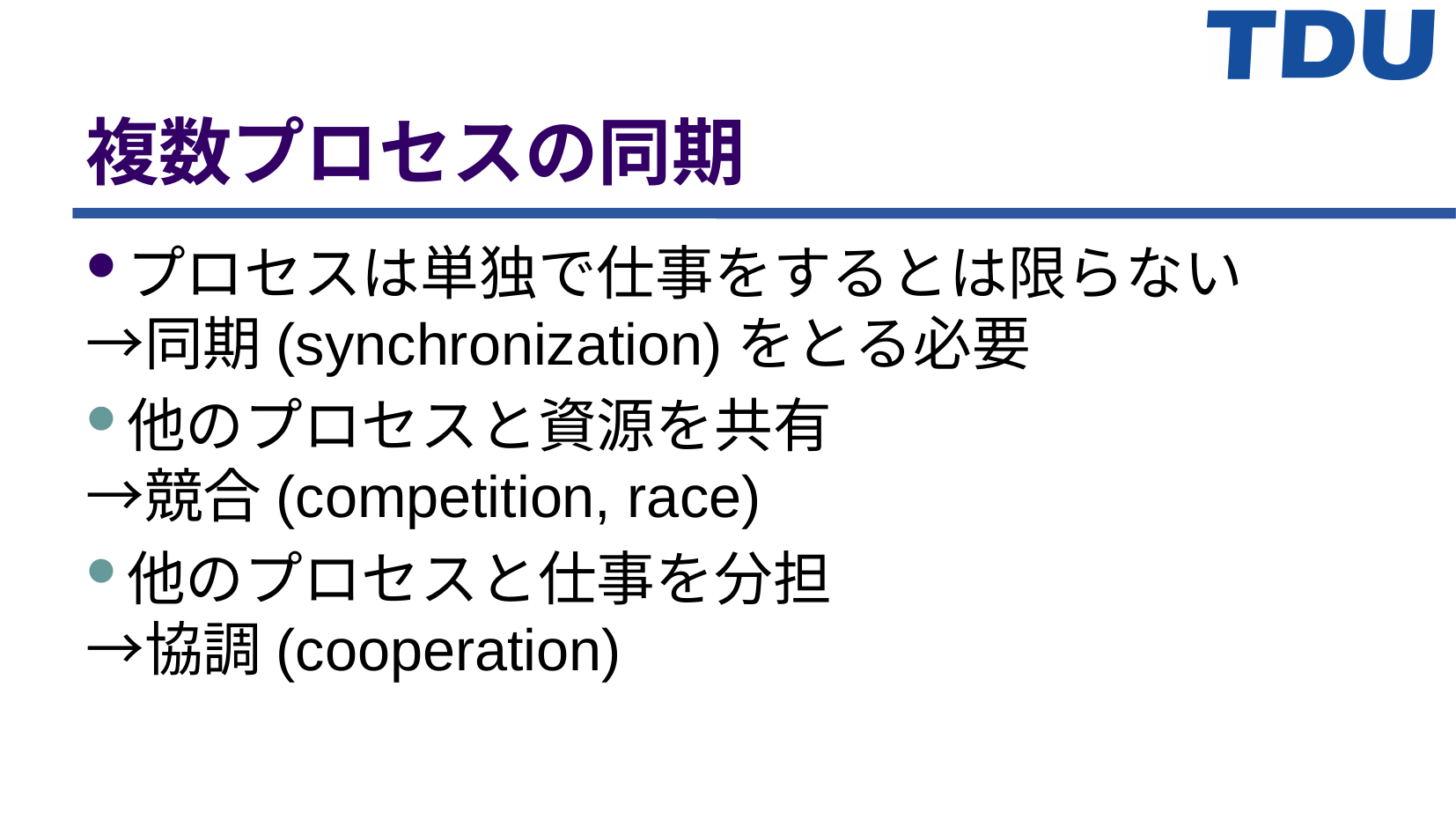

複数プロセスの同期
プロセスは単独で仕事をするとは限らない
→同期(synchronization)をとる必要
他のプロセスと資源を共有
→競合(competition, race)
他のプロセスと仕事を分担
→協調(cooperation)